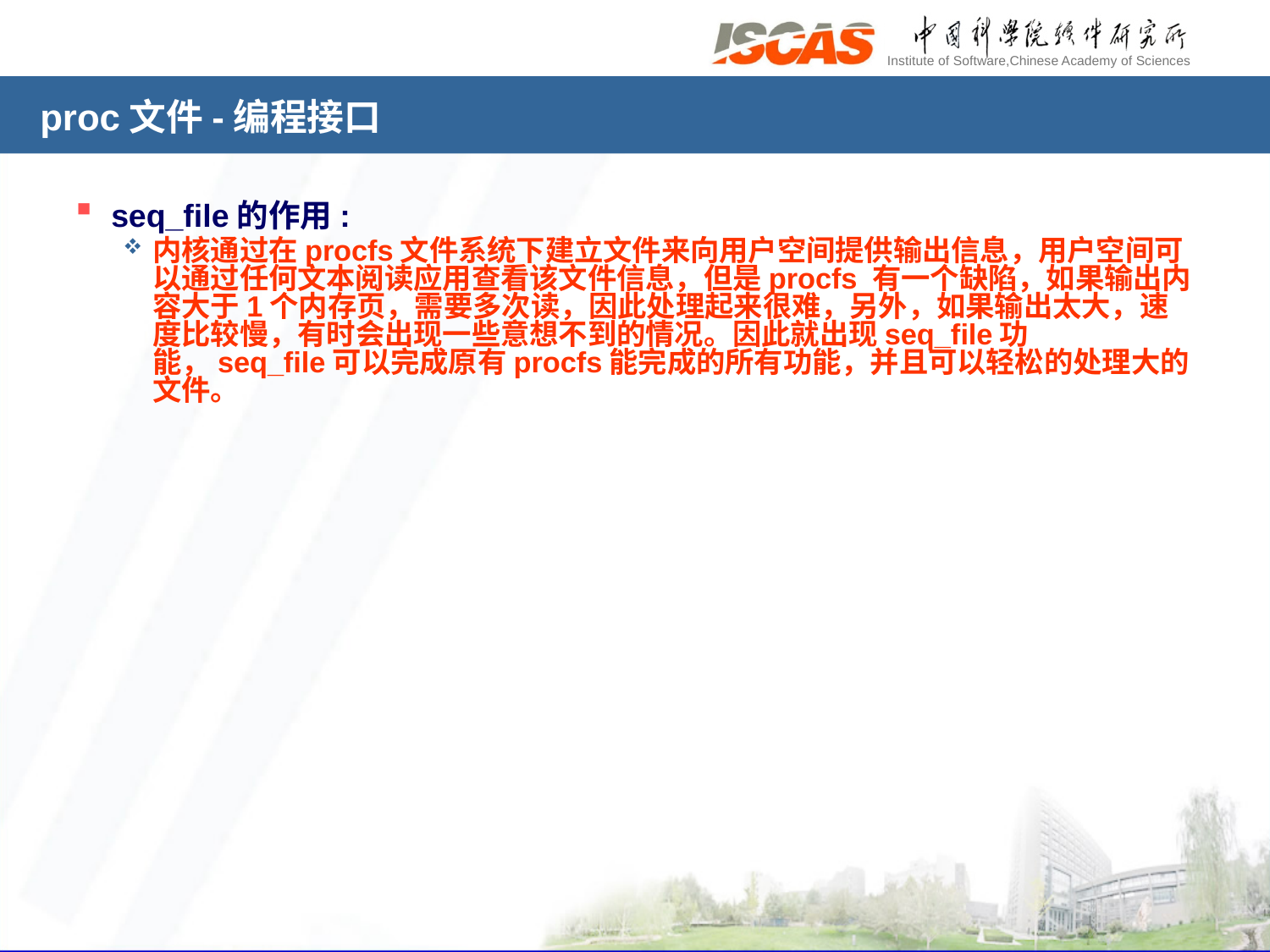

# proc文件-编程接口
seq_file的作用:
内核通过在procfs文件系统下建立文件来向用户空间提供输出信息，用户空间可以通过任何文本阅读应用查看该文件信息，但是procfs 有一个缺陷，如果输出内容大于1个内存页，需要多次读，因此处理起来很难，另外，如果输出太大，速度比较慢，有时会出现一些意想不到的情况。因此就出现seq_file功能，seq_file可以完成原有procfs能完成的所有功能，并且可以轻松的处理大的文件。